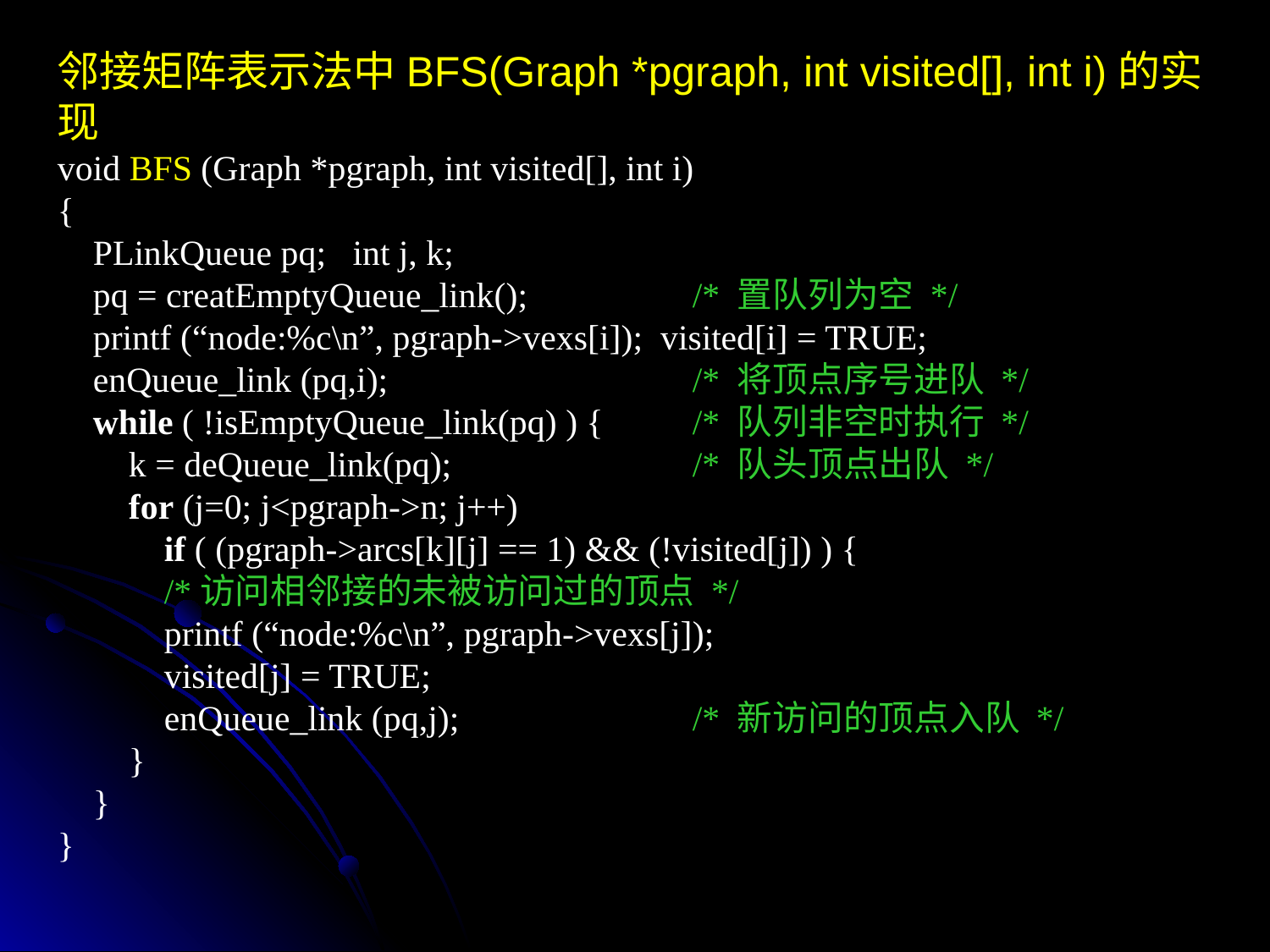

邻接矩阵表示法中BFS(Graph *pgraph, int visited[], int i)的实现
void BFS (Graph *pgraph, int visited[], int i)
{
    PLinkQueue pq;   int j, k;
    pq = creatEmptyQueue_link();		/* 置队列为空 */
    printf (“node:%c\n”, pgraph->vexs[i]);  visited[i] = TRUE;
    enQueue_link (pq,i);			/* 将顶点序号进队 */
    while ( !isEmptyQueue_link(pq) ) { 	/* 队列非空时执行 */
        k = deQueue_link(pq);		/* 队头顶点出队 */
        for (j=0; j<pgraph->n; j++)
            if ( (pgraph->arcs[k][j] == 1) && (!visited[j]) ) {
            /*访问相邻接的未被访问过的顶点 */
            printf (“node:%c\n”, pgraph->vexs[j]);
            visited[j] = TRUE;
            enQueue_link (pq,j);		/* 新访问的顶点入队 */
        }
    }
}